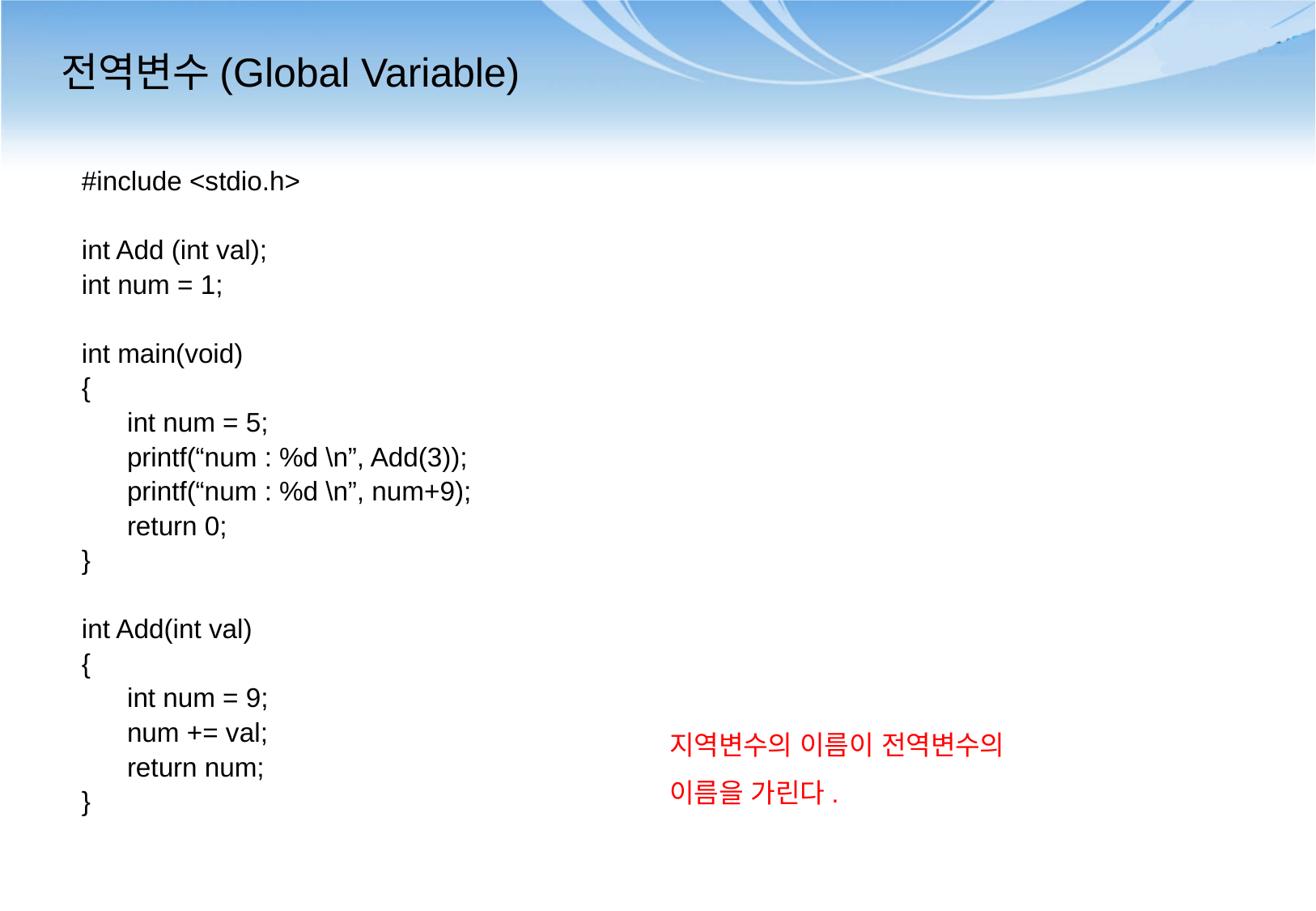

# 전역변수(Global Variable)
#include <stdio.h>

int Add (int val);
int num = 1;

int main(void)
{
	int num = 5;
	printf(“num : %d \n”, Add(3));
	printf(“num : %d \n”, num+9);
	return 0;
}

int Add(int val)
{
	int num = 9;
	num += val;
	return num;
}
지역변수의 이름이 전역변수의
이름을 가린다.